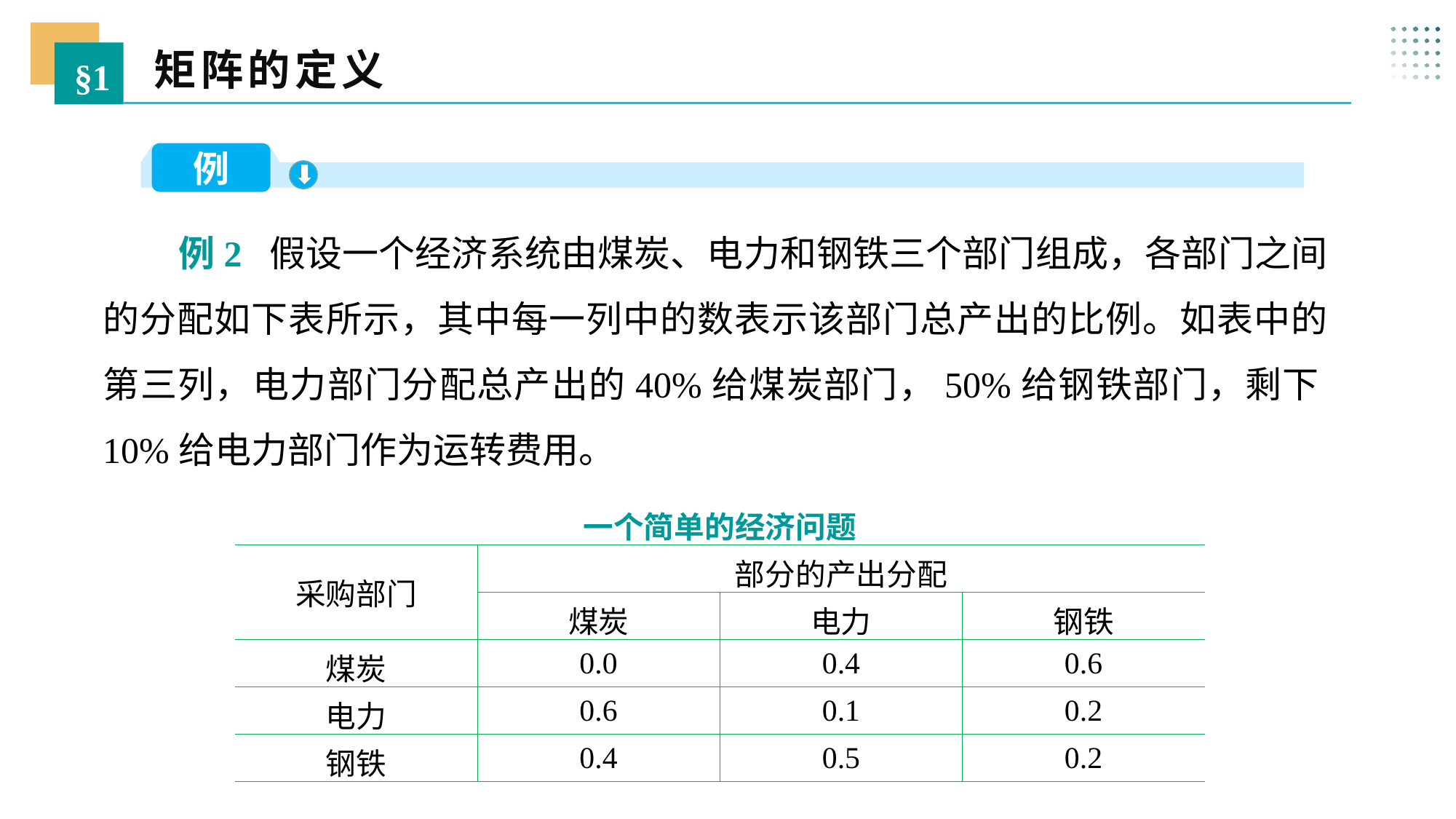

矩阵的定义
§1

例

        例2  假设一个经济系统由煤炭、电力和钢铁三个部门组成，各部门之间的分配如下表所示，其中每一列中的数表示该部门总产出的比例。如表中的第三列，电力部门分配总产出的40%给煤炭部门，50%给钢铁部门，剩下10%给电力部门作为运转费用。
| 一个简单的经济问题 |  |  |  |
| --- | --- | --- | --- |
| 采购部门 | 部分的产出分配 |  |  |
|  | 煤炭 | 电力 | 钢铁 |
| 煤炭 | 0.0 | 0.4 | 0.6 |
| 电力 | 0.6 | 0.1 | 0.2 |
| 钢铁 | 0.4 | 0.5 | 0.2 |